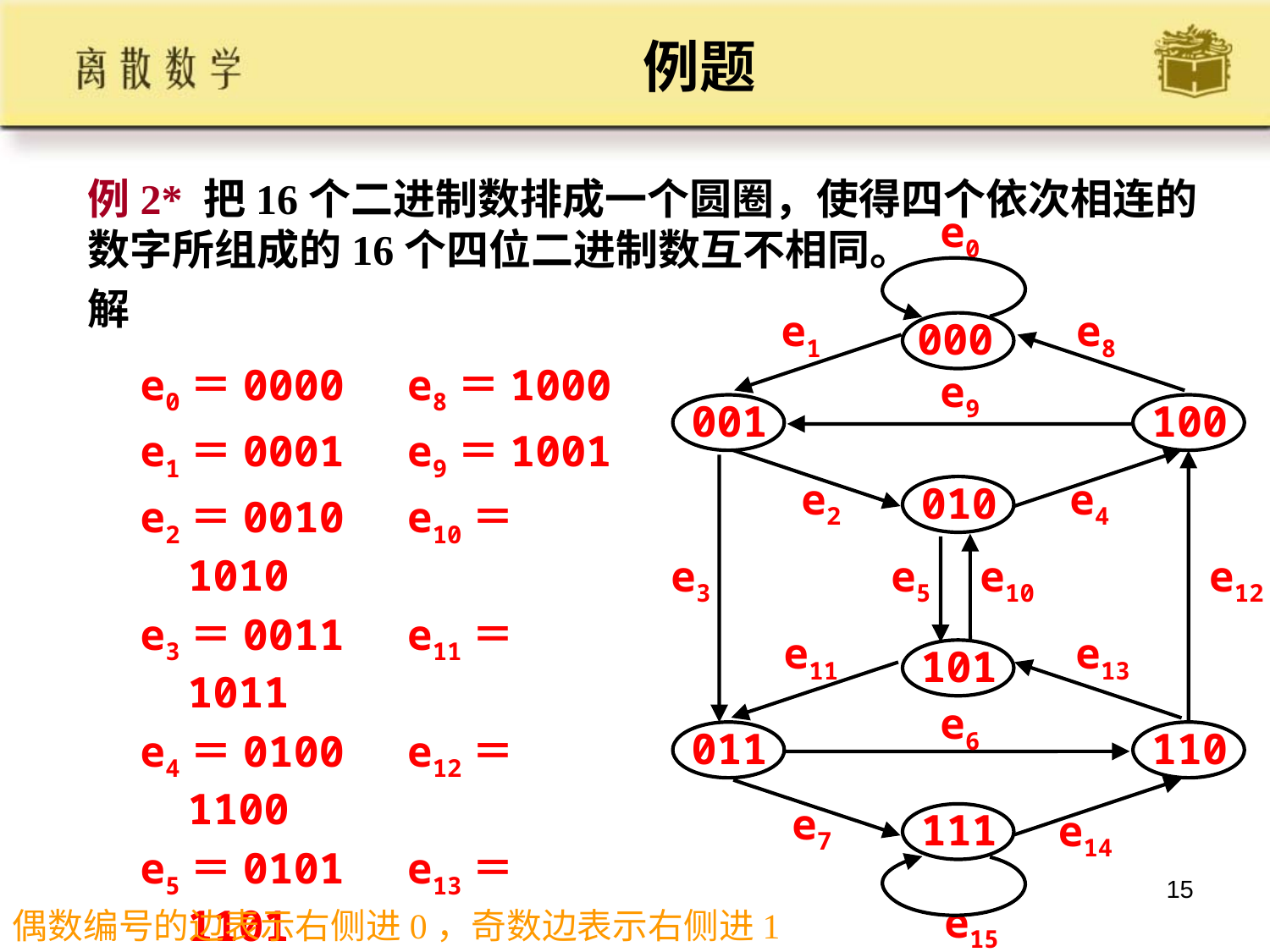

# 例题
例2* 把16个二进制数排成一个圆圈，使得四个依次相连的数字所组成的16个四位二进制数互不相同。
解
e0

e1
e8

000

e9
001
100

e2
e4

010

e3
e5
e10
e12
e11
e13

101

e6

011
110

e7
111

e14

e15
e0＝0000　e8＝1000
e1＝0001　e9＝1001
e2＝0010　e10＝1010
e3＝0011　e11＝1011
e4＝0100　e12＝1100
e5＝0101　e13＝1101
e6＝0110　e14＝1110
e7＝0111　e15＝1111
15
偶数编号的边表示右侧进0，奇数边表示右侧进1